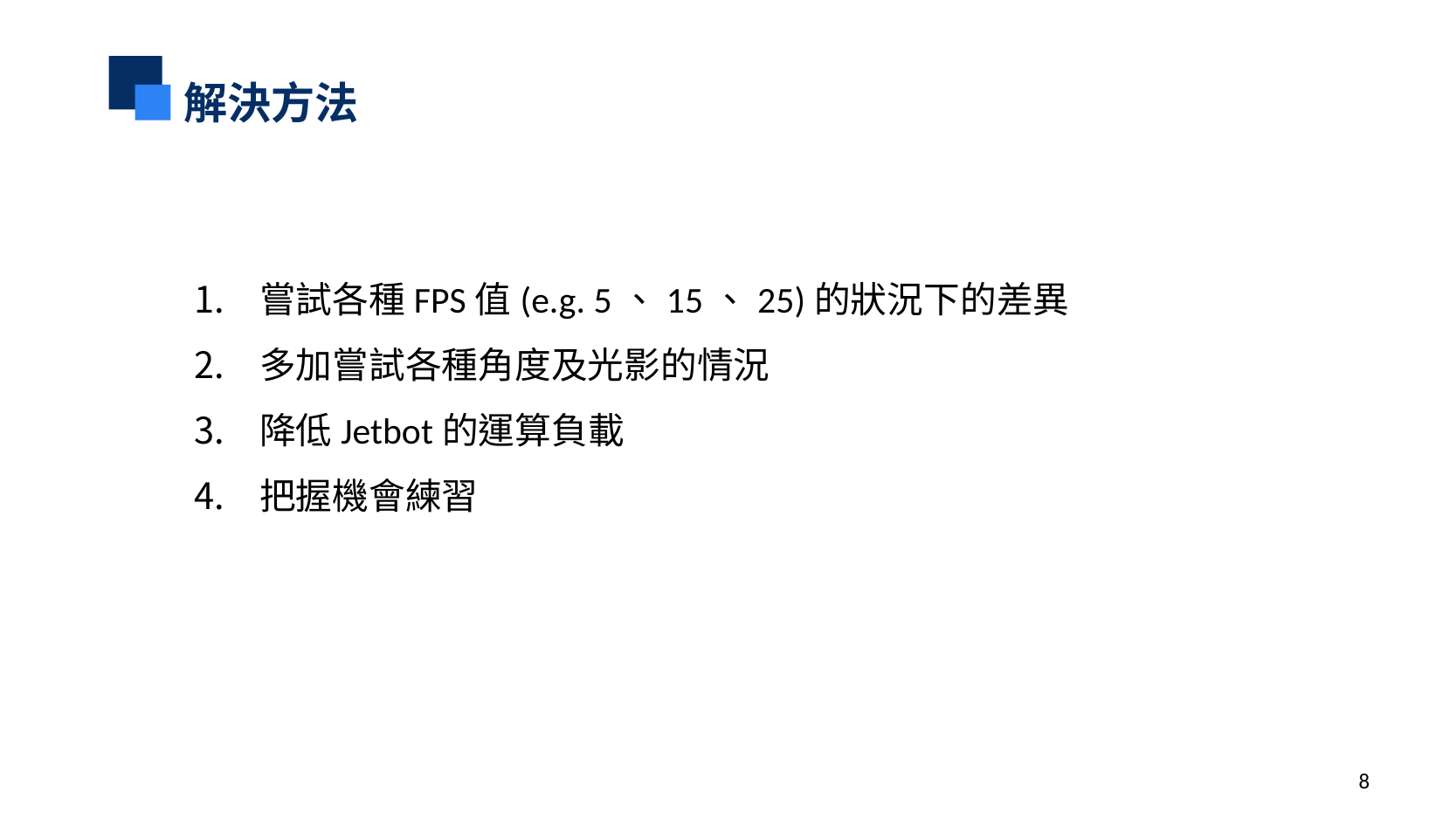

解決方法

嘗試各種FPS值(e.g. 5、15、25)的狀況下的差異
多加嘗試各種角度及光影的情況
降低Jetbot的運算負載
把握機會練習
8